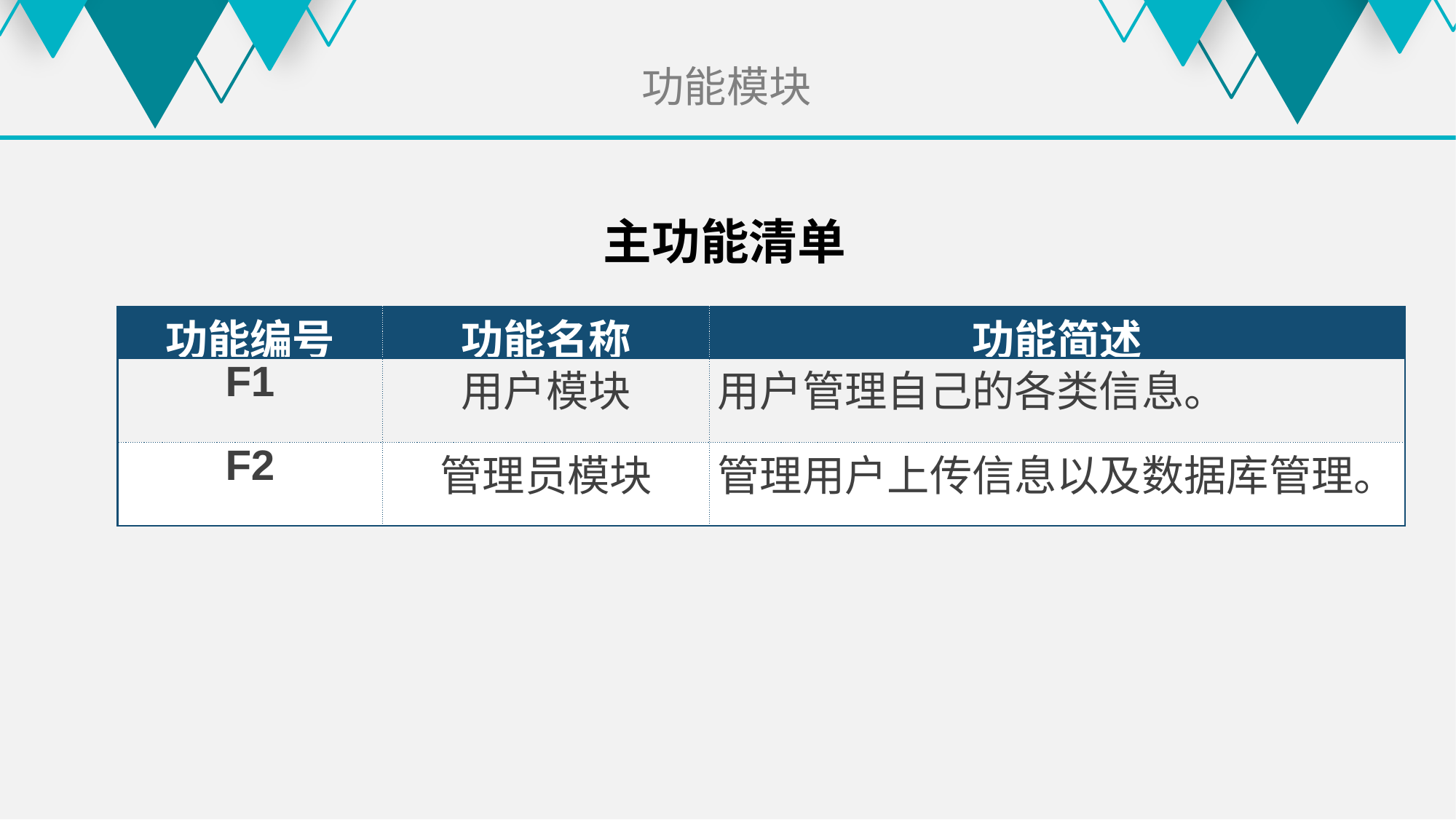

功能模块
主功能清单
| 功能编号 | 功能名称 | 功能简述 |
| --- | --- | --- |
| F1 | 用户模块 | 用户管理自己的各类信息。 |
| F2 | 管理员模块 | 管理用户上传信息以及数据库管理。 |